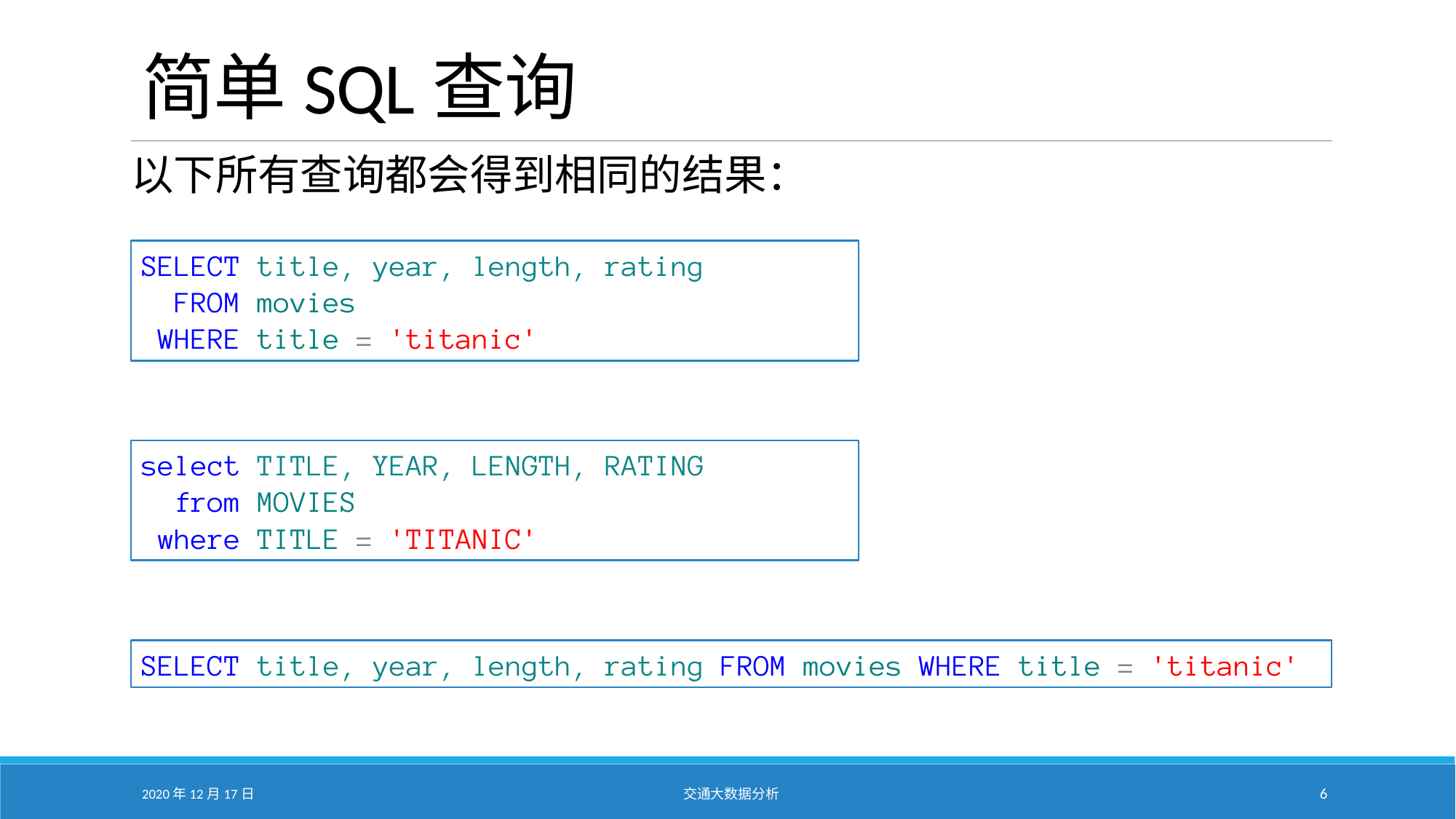

# 简单SQL查询
以下所有查询都会得到相同的结果：
SELECT title, year, length, rating
  FROM movies
 WHERE title = 'titanic'
select TITLE, YEAR, LENGTH, RATING
  from MOVIES
 where TITLE = 'TITANIC'
SELECT title, year, length, rating FROM movies WHERE title = 'titanic'
2020年12月17日
交通大数据分析
6